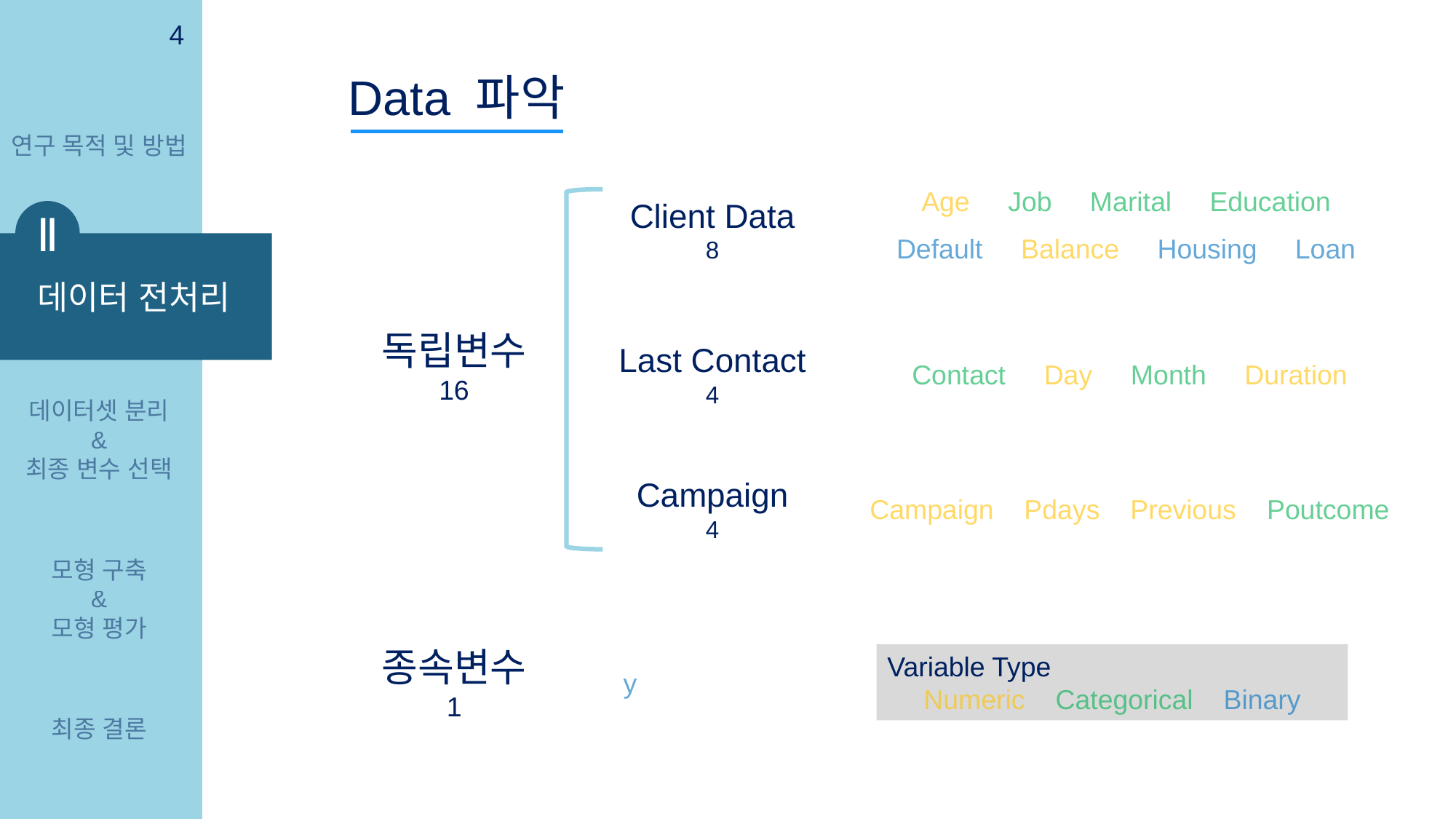

4
Data 파악
연구 목적 및 방법
Age     Job     Marital     Education

Client Data
8
Ⅱ
Default     Balance     Housing     Loan
데이터 전처리
독립변수
16
Last Contact
4
Contact     Day     Month     Duration
데이터셋 분리
&
최종 변수 선택
Campaign
4
Campaign    Pdays    Previous    Poutcome
모형 구축
&
모형 평가
종속변수
1
Variable Type
Numeric    Categorical    Binary
y
최종 결론